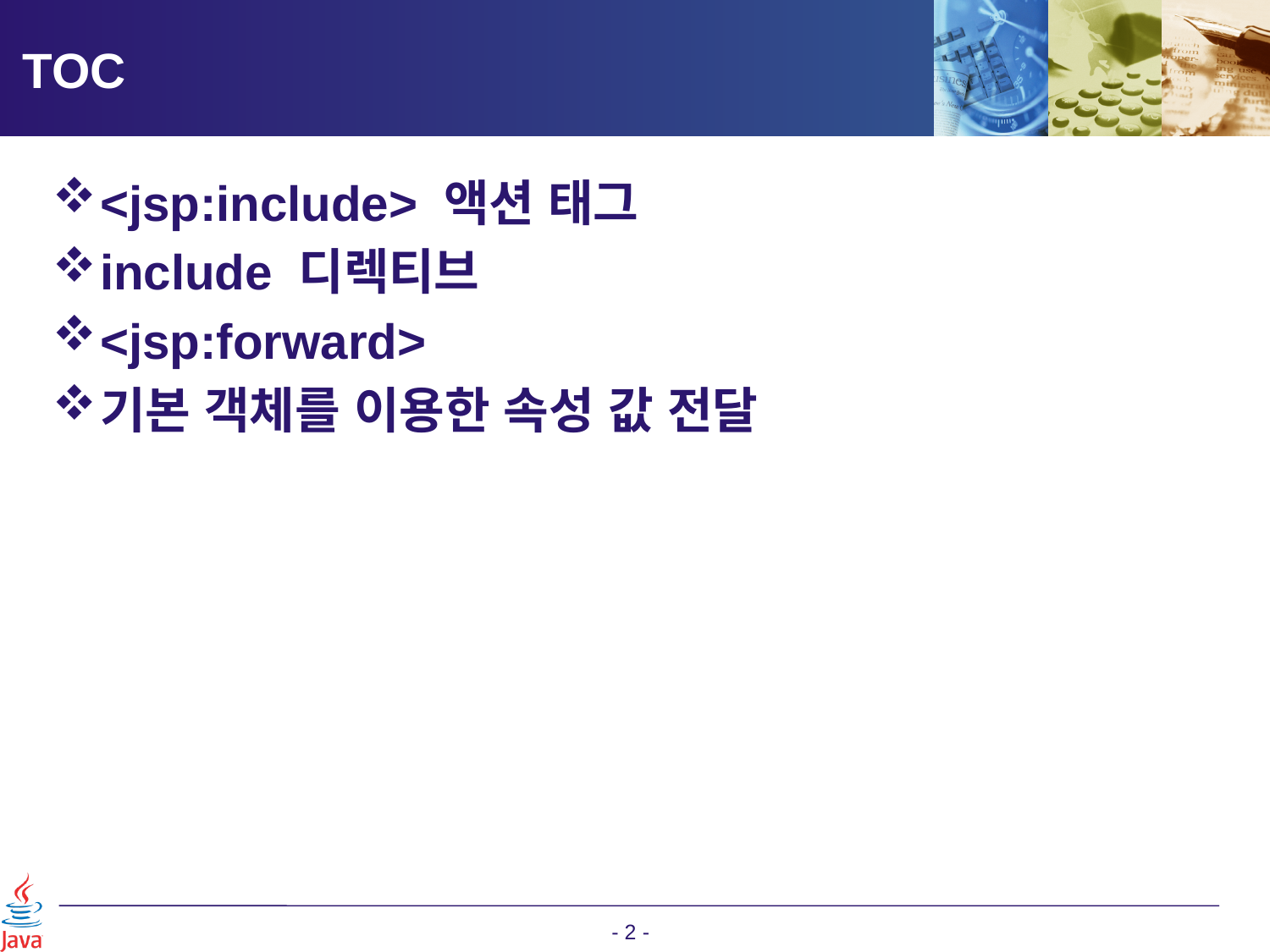

# TOC
<jsp:include> 액션 태그
include 디렉티브
<jsp:forward>
기본 객체를 이용한 속성 값 전달